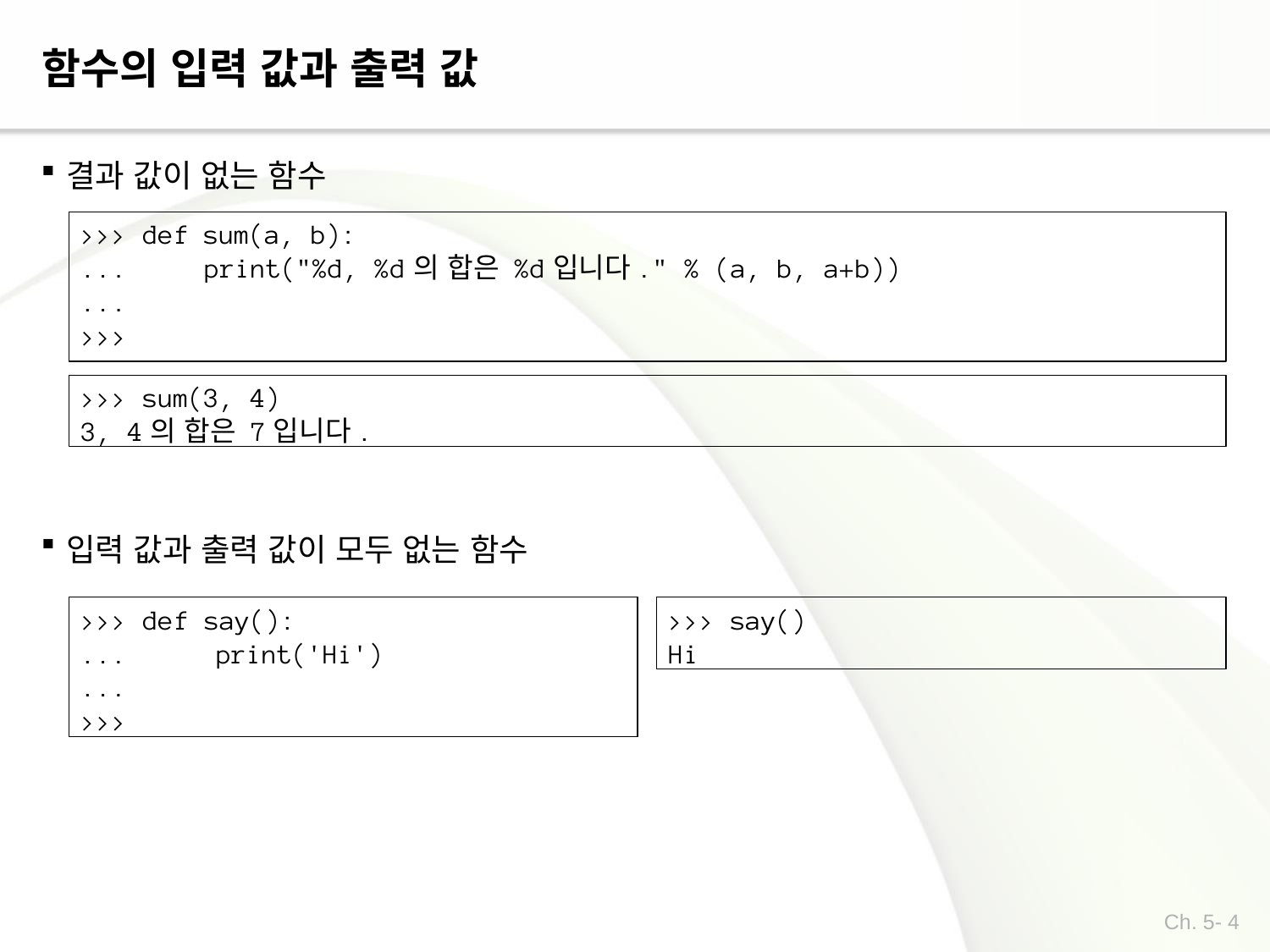

# 함수의 입력 값과 출력 값
결과 값이 없는 함수
>>> def sum(a, b):

...
...
>>>
print("%d, %d의 합은 %d입니다." % (a, b, a+b))
>>> sum(3, 4)
3, 4의 합은 7입니다.
입력 값과 출력 값이 모두 없는 함수
>>> def say():
...	print('Hi')
...
>>>
>>> say()
Hi
Ch. 5- 4